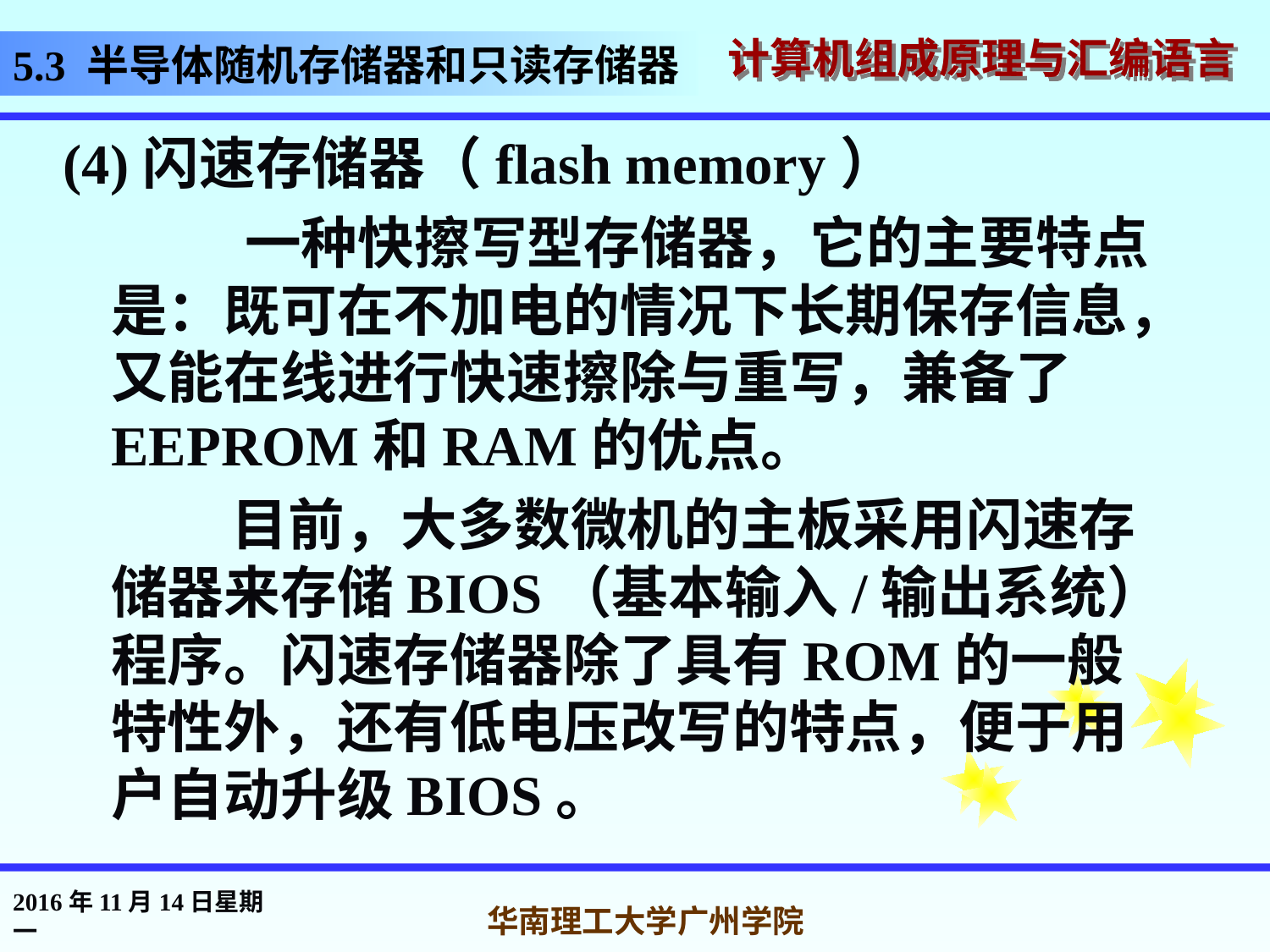

# 5.3 半导体随机存储器和只读存储器
(4)闪速存储器（flash memory）
             一种快擦写型存储器，它的主要特点是：既可在不加电的情况下长期保存信息，又能在线进行快速擦除与重写，兼备了EEPROM和RAM的优点。
            目前，大多数微机的主板采用闪速存储器来存储BIOS（基本输入/输出系统）程序。闪速存储器除了具有ROM的一般特性外，还有低电压改写的特点，便于用户自动升级BIOS。
2016年11月14日星期一
华南理工大学广州学院